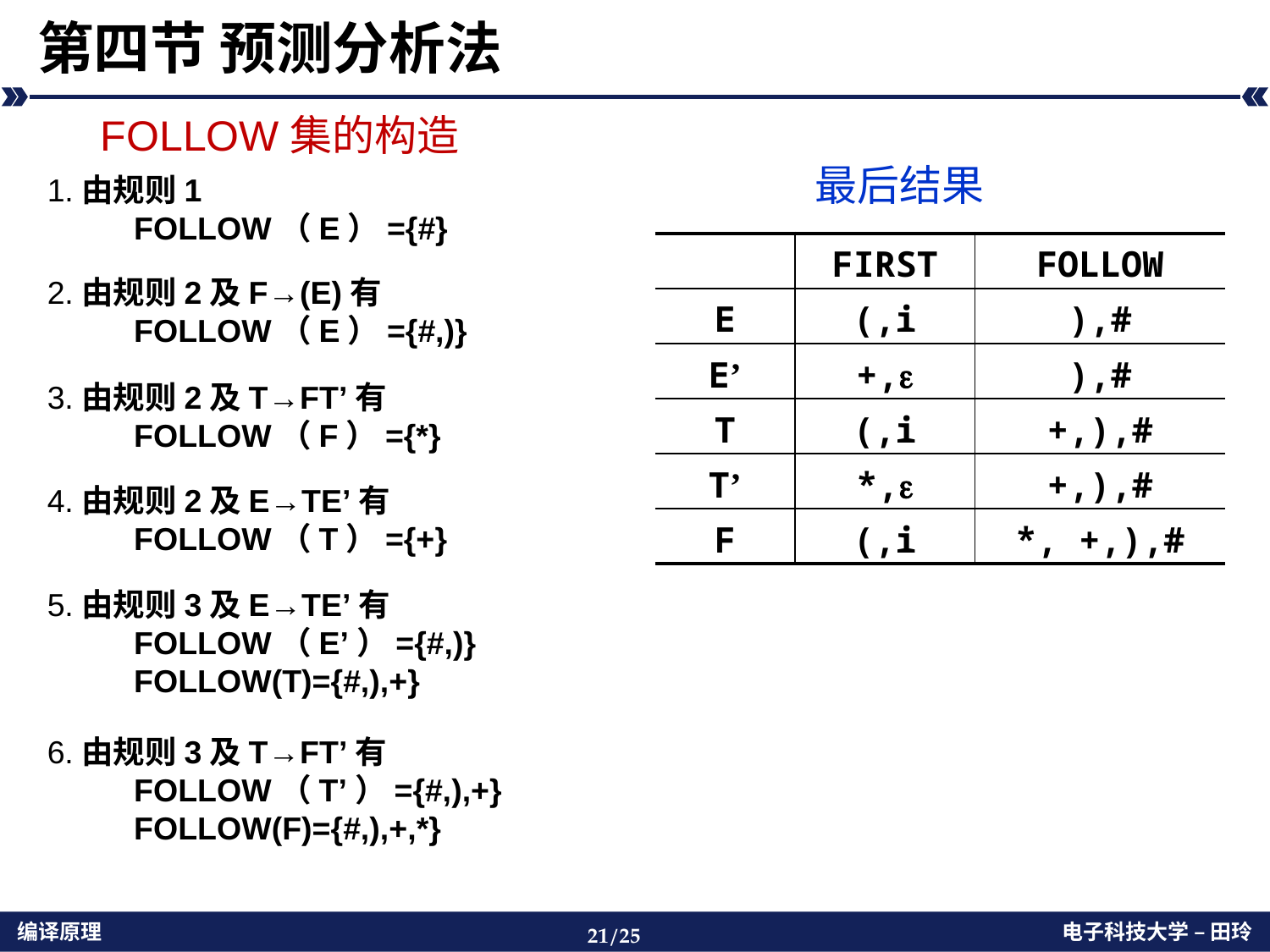

# 第四节 预测分析法
FOLLOW集的构造
1.由规则1
FOLLOW（E）={#}
最后结果
|  | FIRST | FOLLOW |
| --- | --- | --- |
| E | (,i | ),# |
| E’ | +,ε | ),# |
| T | (,i | +,),# |
| T’ | \*,ε | +,),# |
| F | (,i | \*, +,),# |
2.由规则2及F→(E)有
FOLLOW（E）={#,)}
3.由规则2及T→FT’有
FOLLOW（F）={*}
4.由规则2及E→TE’有
FOLLOW（T）={+}
5.由规则3及E→TE’有
FOLLOW（E’）={#,)}
FOLLOW(T)={#,),+}
6.由规则3及T→FT’有
FOLLOW（T’）={#,),+}
FOLLOW(F)={#,),+,*}